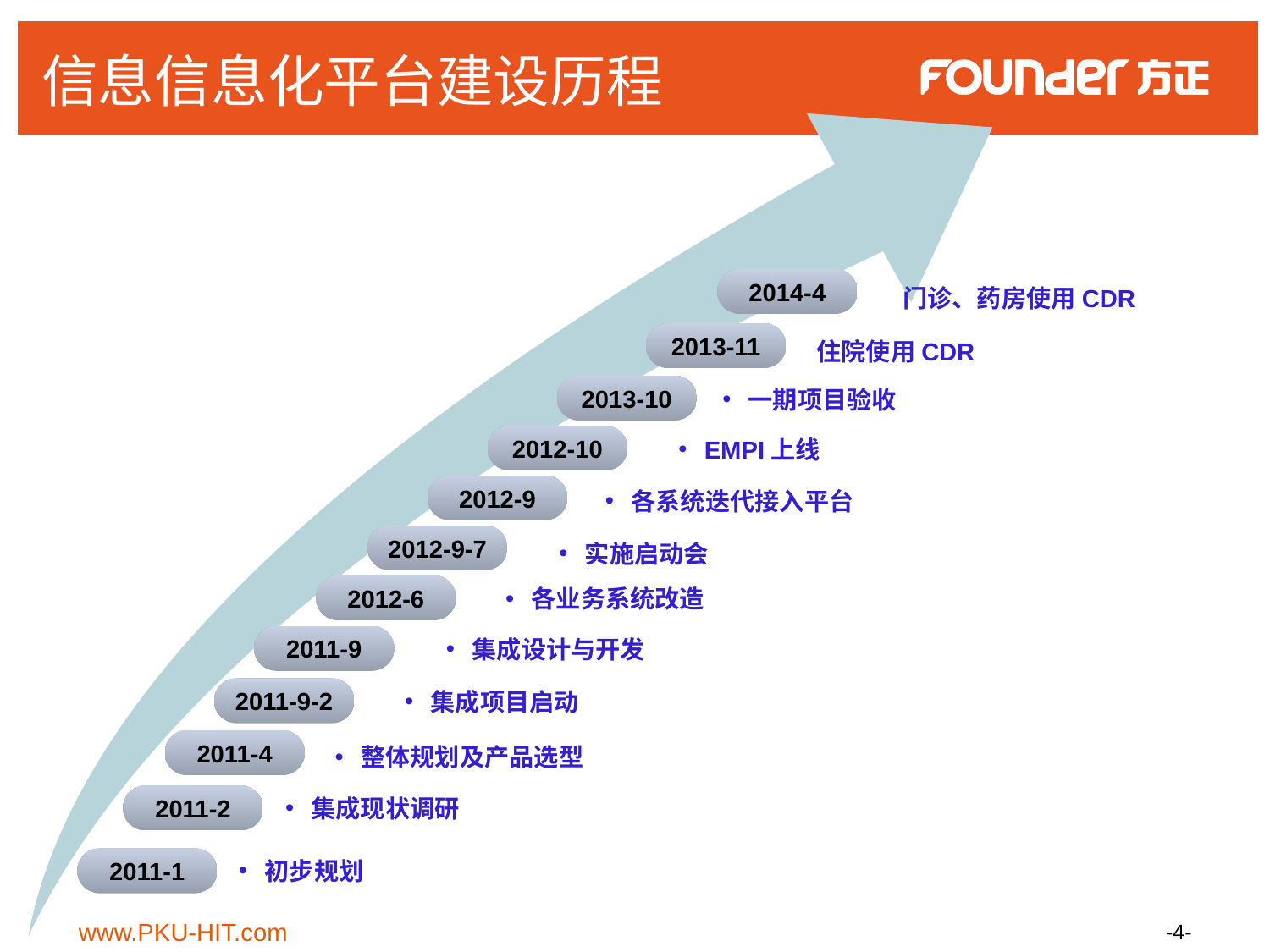

信息信息化平台建设历程

2014-4
门诊、药房使用CDR
2013-11
住院使用CDR
2013-10
一期项目验收
2012-10
EMPI上线
2012-9
各系统迭代接入平台
2012-9-7
实施启动会
2012-6
各业务系统改造
2011-9
集成设计与开发
2011-9-2
集成项目启动
2011-4
整体规划及产品选型
2011-2
集成现状调研
2011-1
初步规划